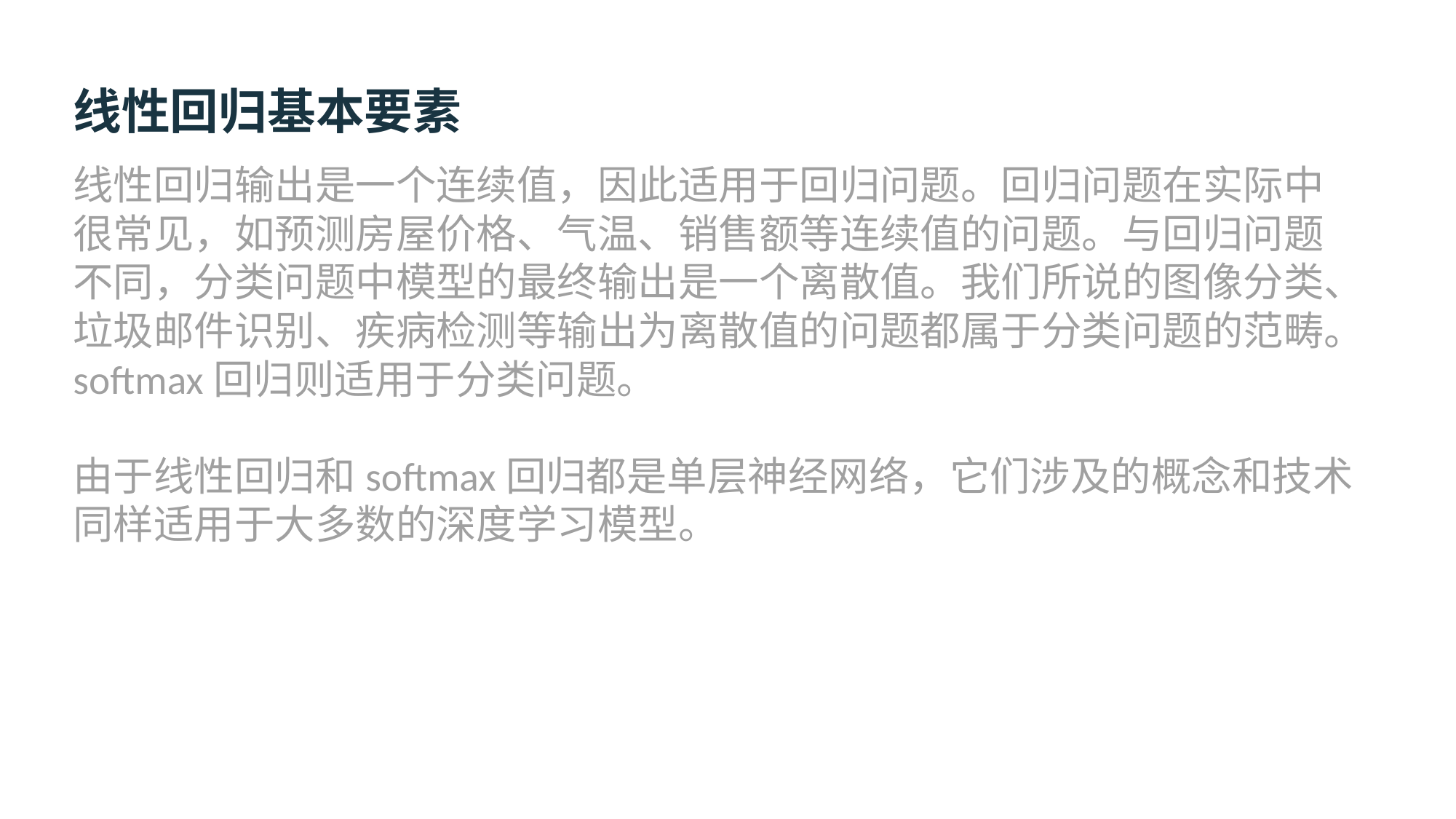

# 线性回归基本要素
线性回归输出是一个连续值，因此适用于回归问题。回归问题在实际中很常见，如预测房屋价格、气温、销售额等连续值的问题。与回归问题不同，分类问题中模型的最终输出是一个离散值。我们所说的图像分类、垃圾邮件识别、疾病检测等输出为离散值的问题都属于分类问题的范畴。softmax回归则适用于分类问题。
由于线性回归和softmax回归都是单层神经网络，它们涉及的概念和技术同样适用于大多数的深度学习模型。